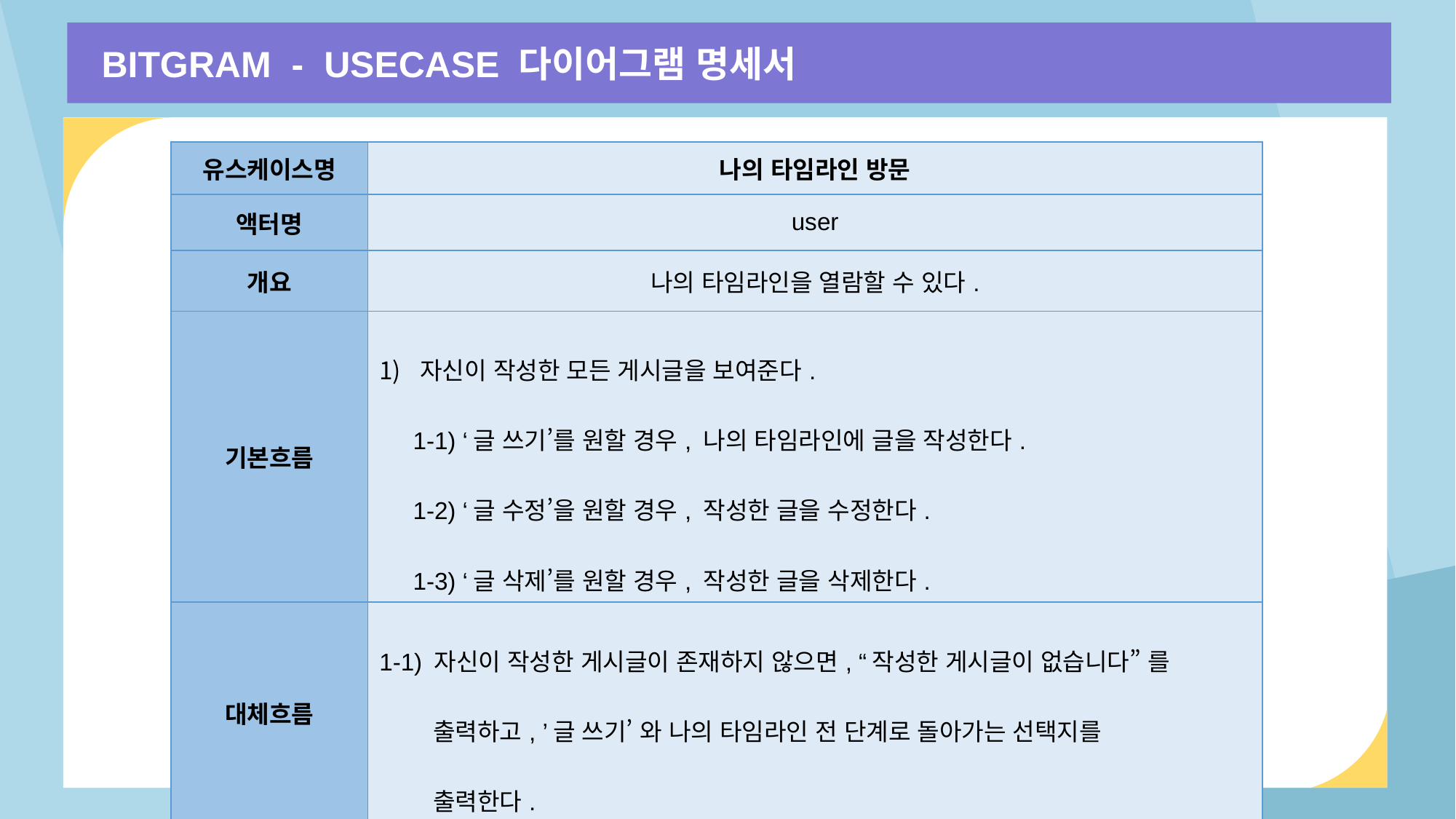

BITGRAM  -  USECASE 다이어그램 명세서

| 유스케이스명 | 나의 타임라인 방문 |
| --- | --- |
| 액터명 | user |
| 개요 | 나의 타임라인을 열람할 수 있다. |
| 기본흐름 | 자신이 작성한 모든 게시글을 보여준다. 1-1) ‘글 쓰기’를 원할 경우, 나의 타임라인에 글을 작성한다. 1-2) ‘글 수정’을 원할 경우, 작성한 글을 수정한다. 1-3) ‘글 삭제’를 원할 경우, 작성한 글을 삭제한다. |
| 대체흐름 | 1-1) 자신이 작성한 게시글이 존재하지 않으면, “작성한 게시글이 없습니다” 를 출력하고, ’글 쓰기’ 와 나의 타임라인 전 단계로 돌아가는 선택지를 출력한다. |